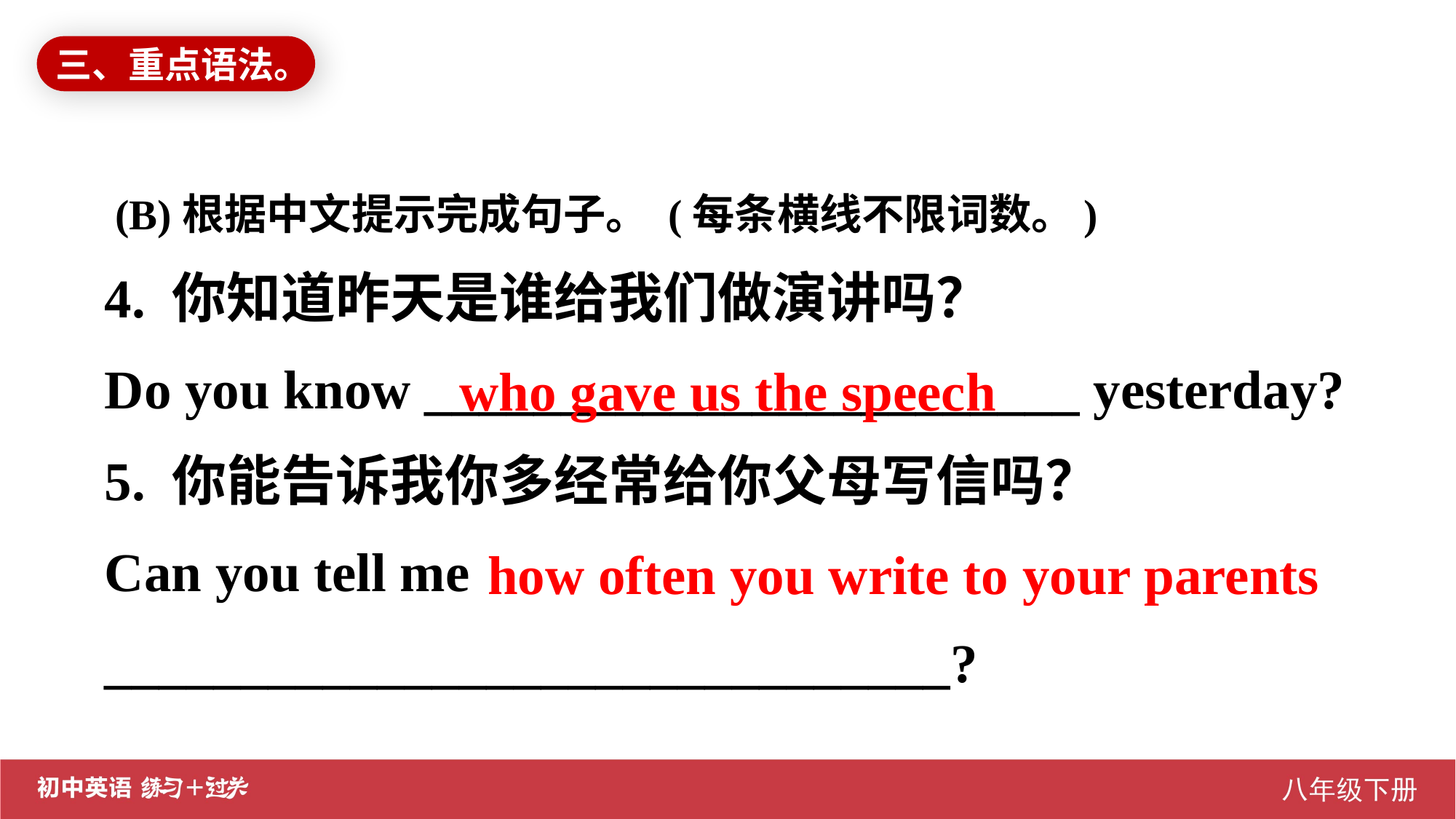

三、重点语法。
 (B)根据中文提示完成句子。 (每条横线不限词数。)
4. 你知道昨天是谁给我们做演讲吗？
Do you know ________________________ yesterday?
5. 你能告诉我你多经常给你父母写信吗？
Can you tell me _______________________________?
who gave us the speech
how often you write to your parents